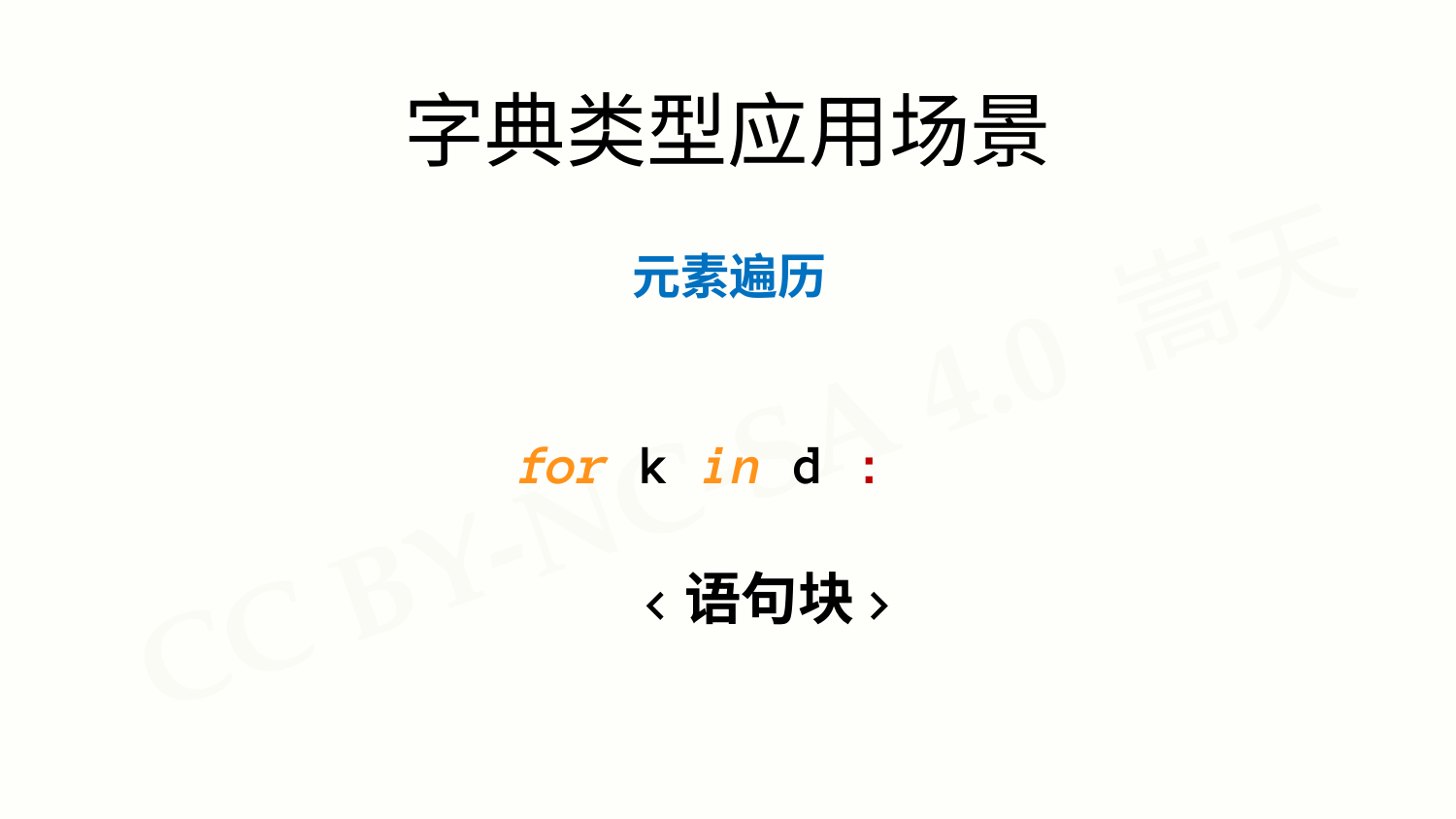

字典类型应用场景
元素遍历
for k in d :
    <语句块>